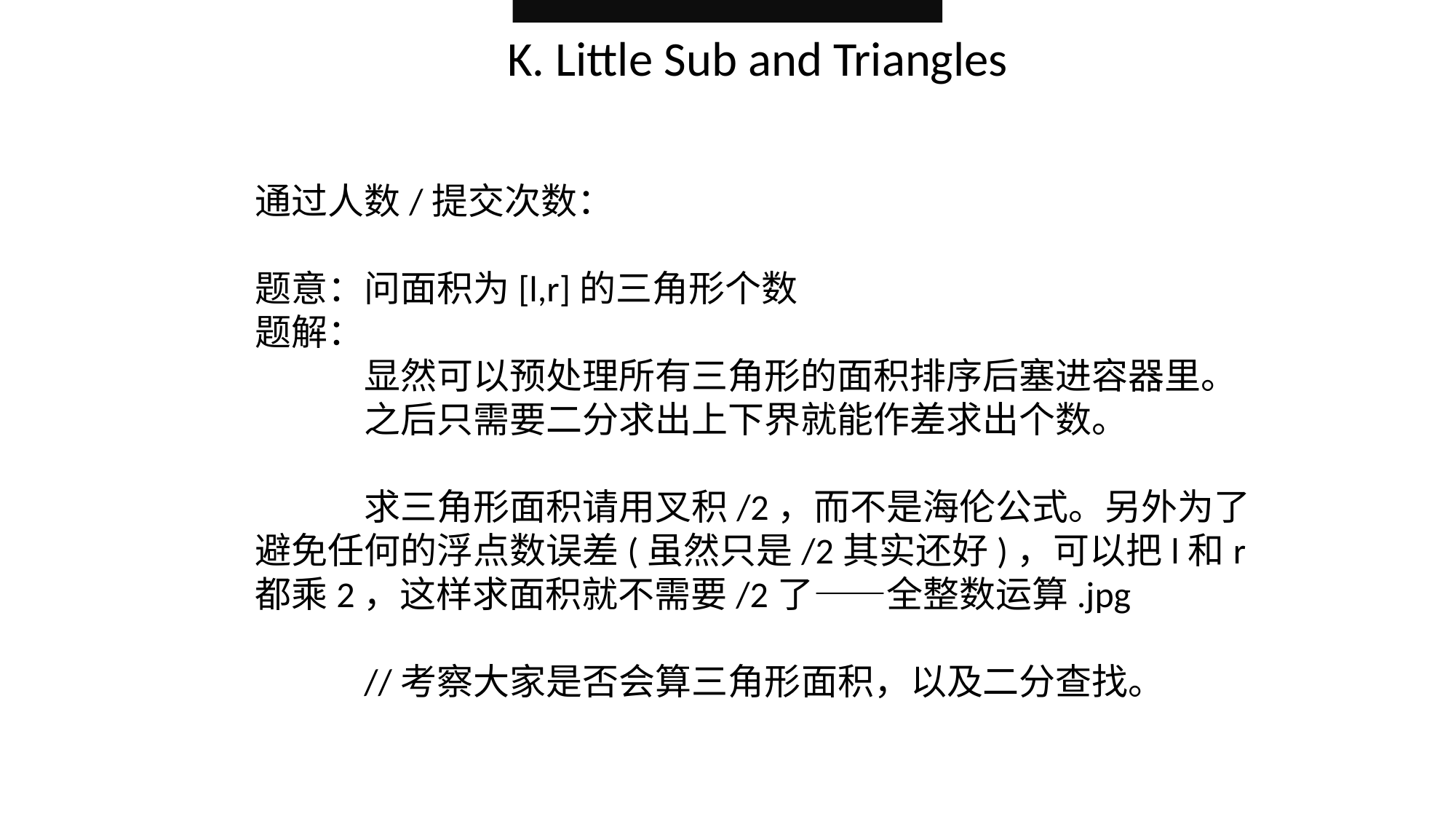

K. Little Sub and Triangles
通过人数/提交次数：

题意：问面积为[l,r]的三角形个数
题解：
	显然可以预处理所有三角形的面积排序后塞进容器里。
	之后只需要二分求出上下界就能作差求出个数。

	求三角形面积请用叉积/2，而不是海伦公式。另外为了避免任何的浮点数误差(虽然只是/2其实还好)，可以把l和r都乘2，这样求面积就不需要/2了——全整数运算.jpg

	//考察大家是否会算三角形面积，以及二分查找。